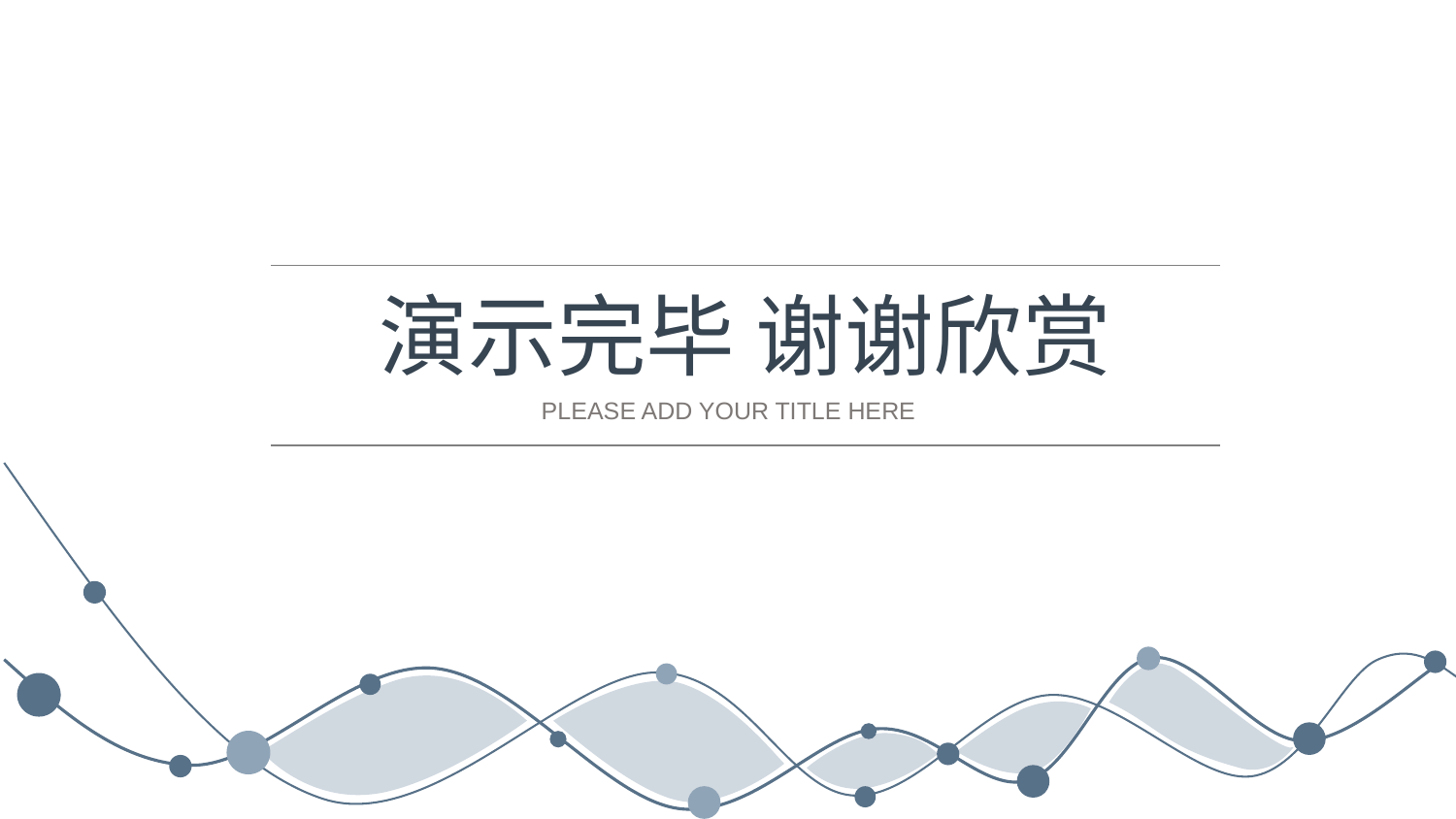

演示完毕 谢谢欣赏
PLEASE ADD YOUR TITLE HERE